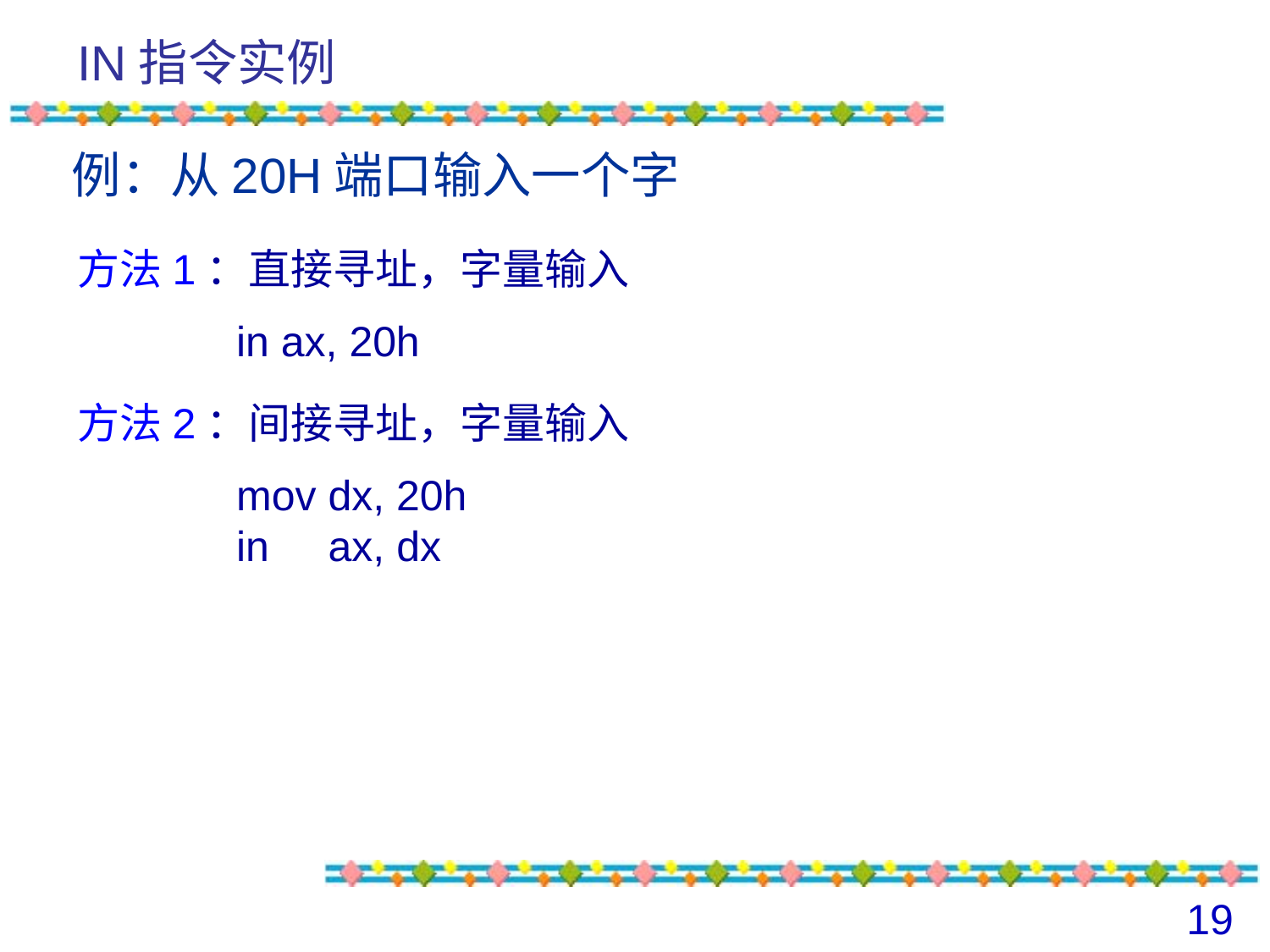

# IN指令实例
例：从20H端口输入一个字
方法1：直接寻址，字量输入
	in ax, 20h
方法2：间接寻址，字量输入
	mov dx, 20h
	in     ax, dx